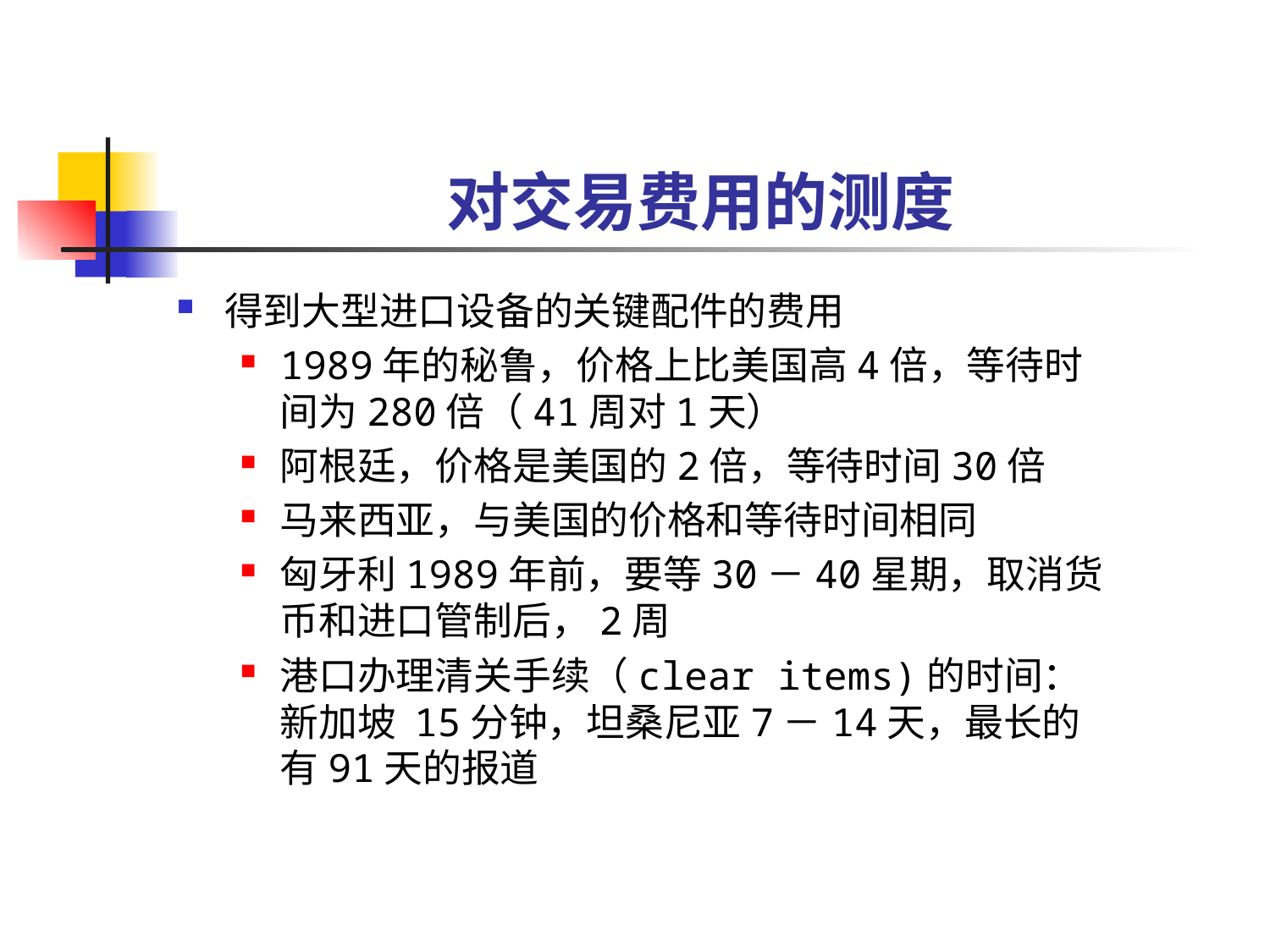

# 对交易费用的测度
得到大型进口设备的关键配件的费用
1989年的秘鲁，价格上比美国高4倍，等待时间为280倍（41周对1天）
阿根廷，价格是美国的2倍，等待时间30倍
马来西亚，与美国的价格和等待时间相同
匈牙利1989年前，要等30－40星期，取消货币和进口管制后，2周
港口办理清关手续（clear items)的时间：新加坡 15分钟，坦桑尼亚7－14天，最长的有91天的报道